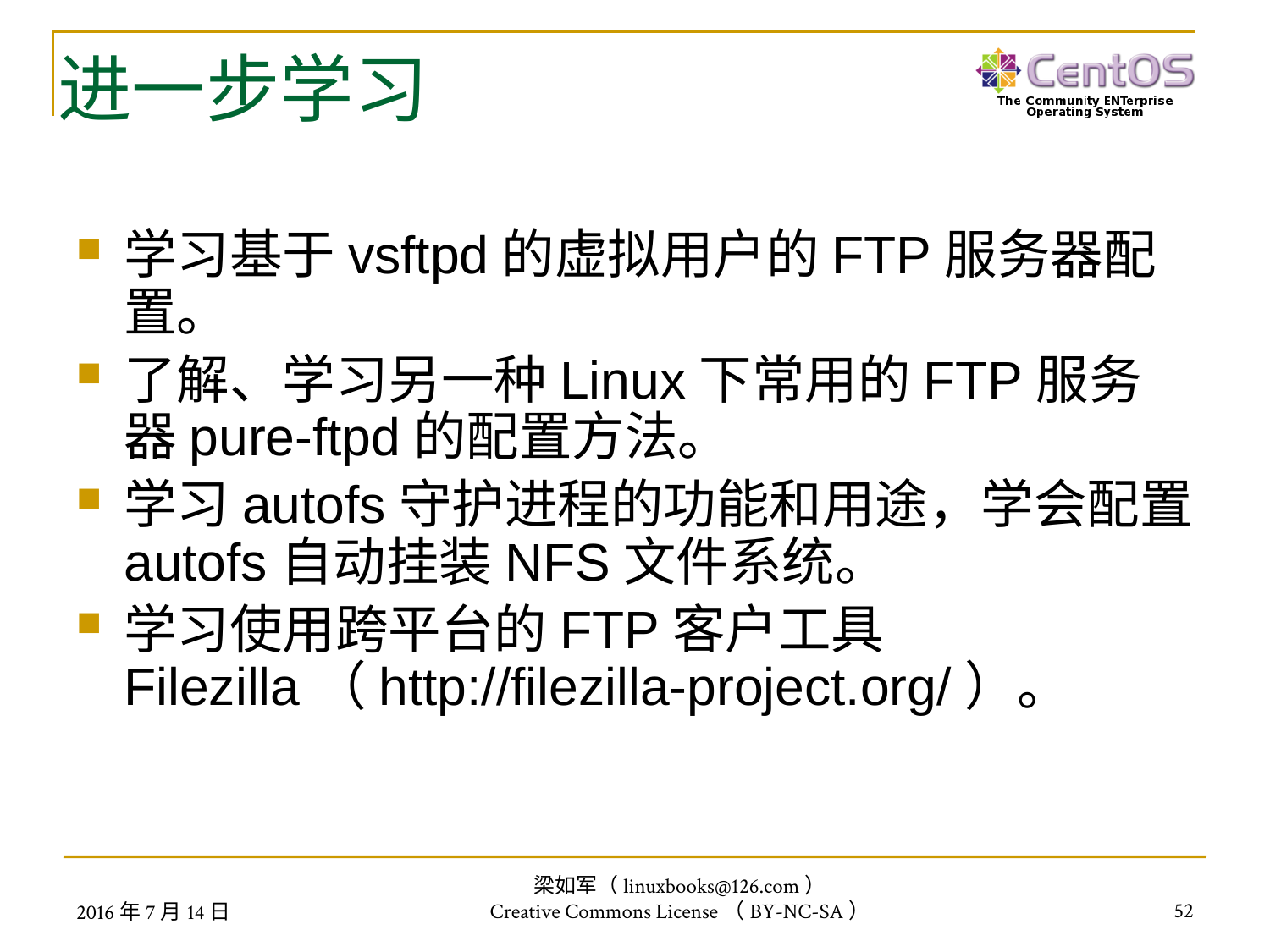

# 进一步学习
学习基于vsftpd的虚拟用户的FTP服务器配置。
了解、学习另一种Linux下常用的FTP服务器pure-ftpd的配置方法。
学习autofs守护进程的功能和用途，学会配置autofs自动挂装NFS文件系统。
学习使用跨平台的FTP客户工具Filezilla（http://filezilla-project.org/）。
梁如军（linuxbooks@126.com）
Creative Commons License（BY-NC-SA）
2016年7月14日
52